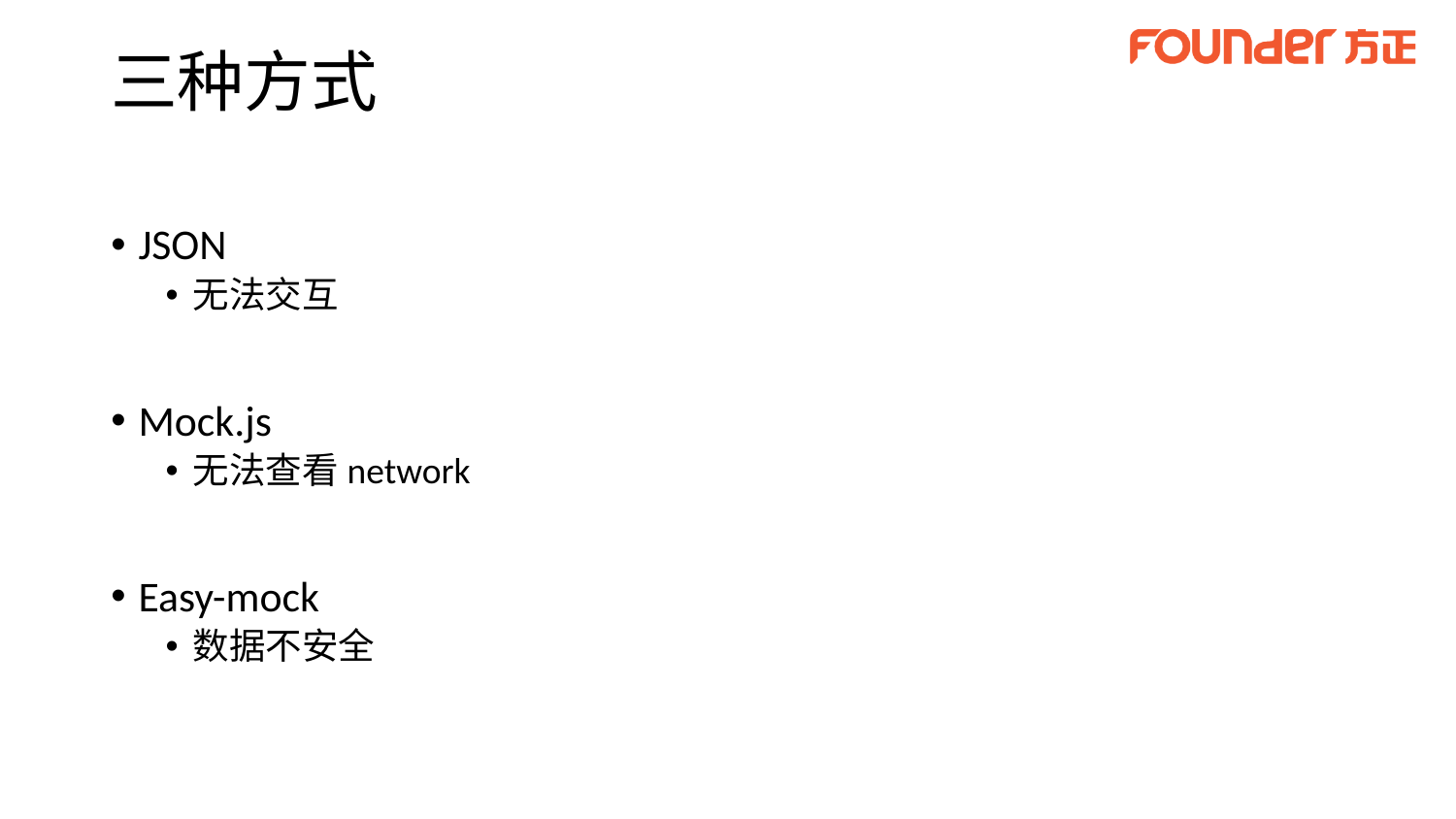

# 三种方式
JSON
无法交互

Mock.js
无法查看network

Easy-mock
数据不安全